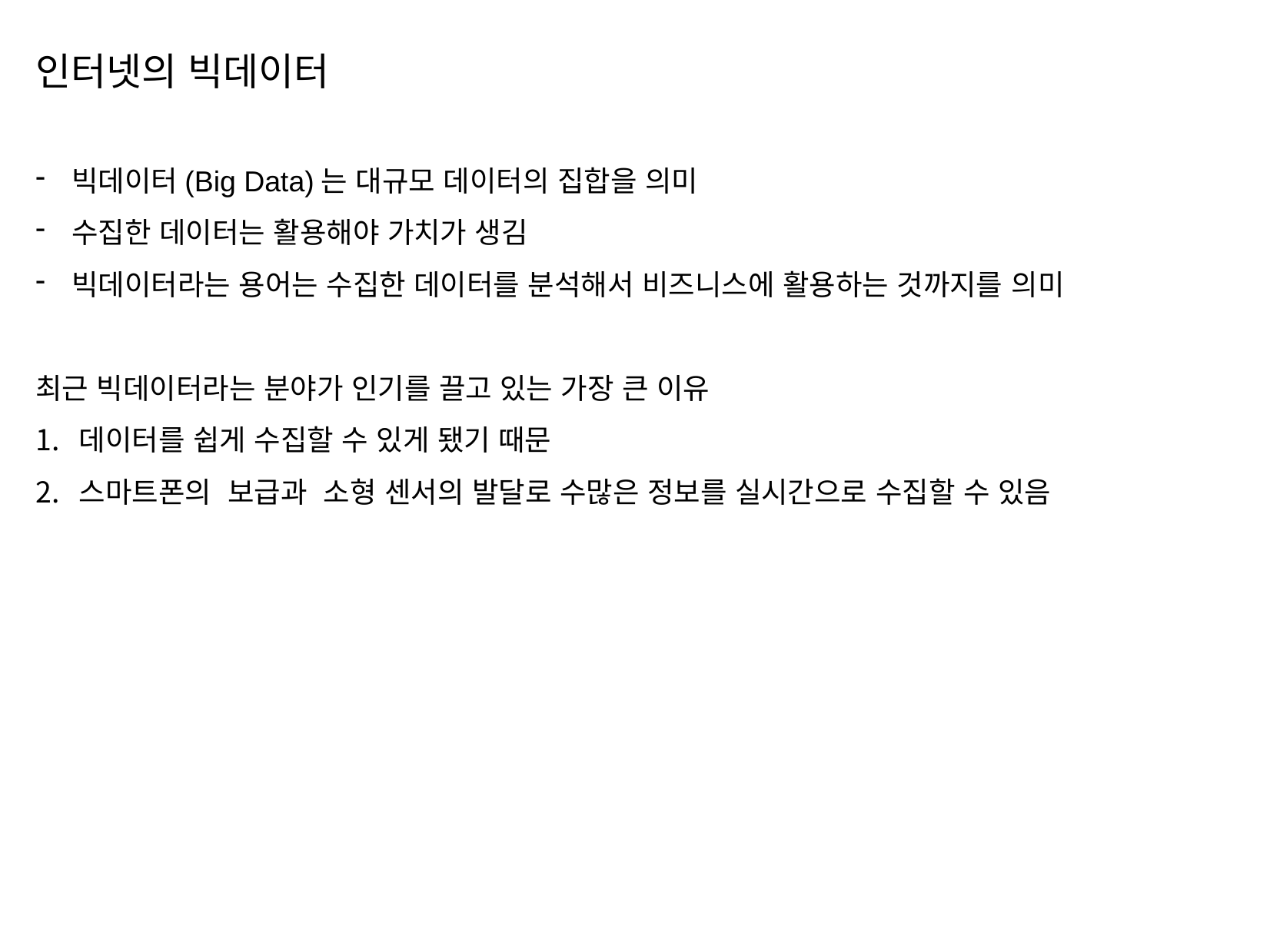

인터넷의 빅데이터

빅데이터(Big Data)는 대규모 데이터의 집합을 의미
수집한 데이터는 활용해야 가치가 생김
빅데이터라는 용어는 수집한 데이터를 분석해서 비즈니스에 활용하는 것까지를 의미

최근 빅데이터라는 분야가 인기를 끌고 있는 가장 큰 이유
데이터를 쉽게 수집할 수 있게 됐기 때문
스마트폰의  보급과  소형 센서의 발달로 수많은 정보를 실시간으로 수집할 수 있음